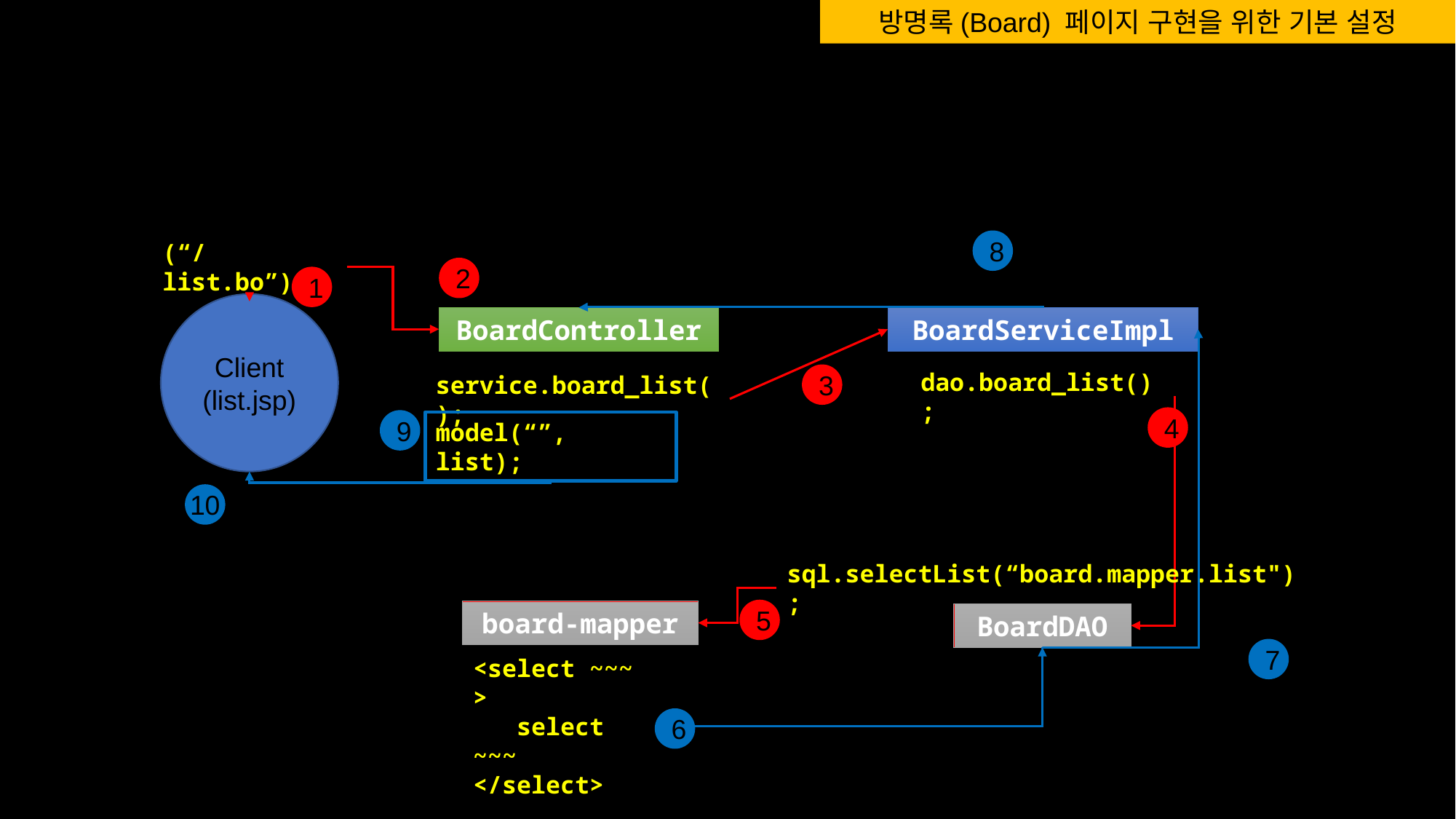

방명록(Board) 페이지 구현을 위한 기본 설정
8
(“/list.bo”)
2
1
Client
(list.jsp)
BoardController
BoardServiceImpl
dao.board_list();
service.board_list();
3
4
9
model(“”, list);
10
sql.selectList(“board.mapper.list");
5
board-mapper
BoardDAO
7
<select ~~~ >
   select ~~~
</select>
6